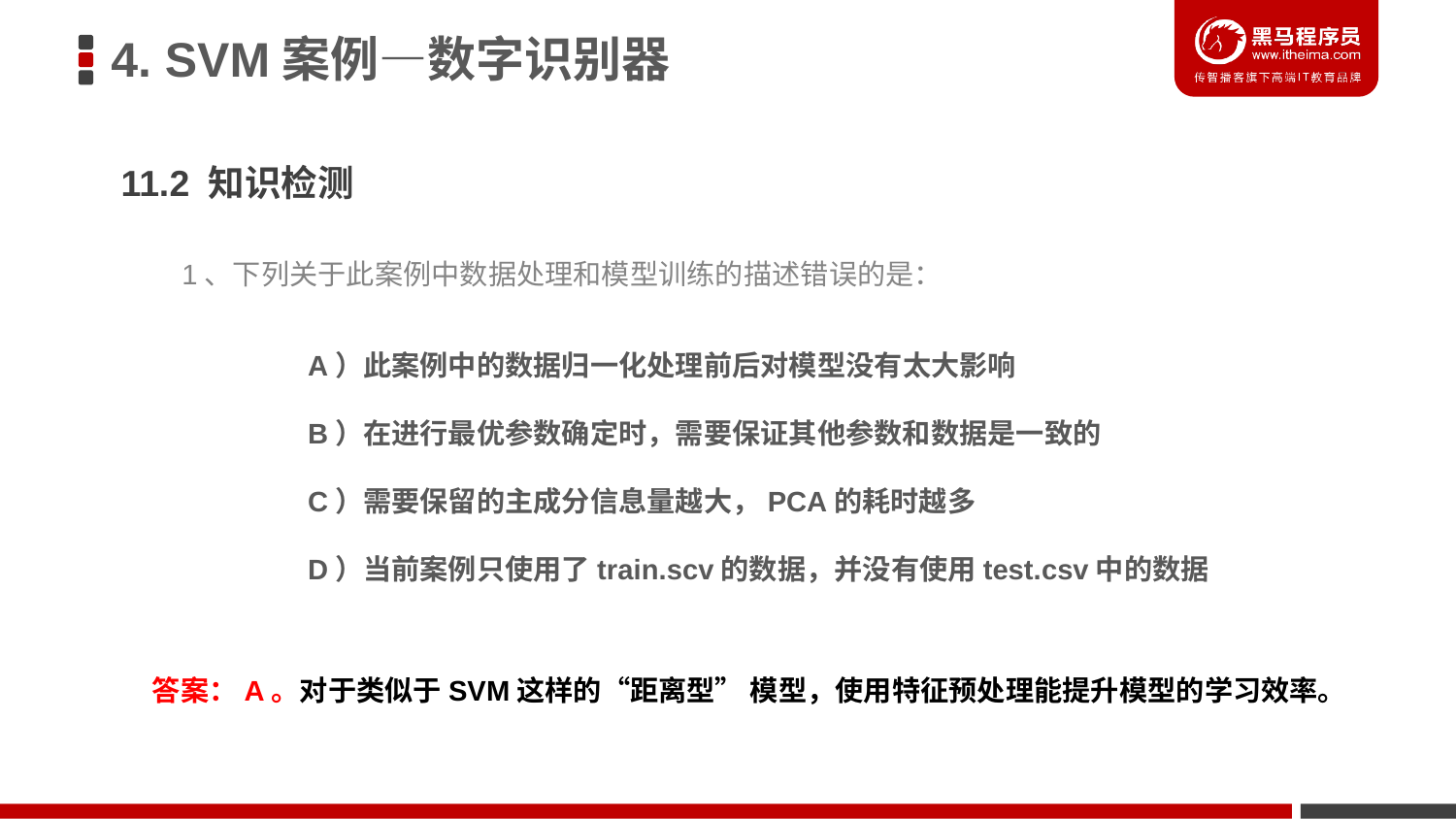

4. SVM案例—数字识别器
11.2 知识检测
1、下列关于此案例中数据处理和模型训练的描述错误的是：
A）此案例中的数据归一化处理前后对模型没有太大影响

B）在进行最优参数确定时，需要保证其他参数和数据是一致的

C）需要保留的主成分信息量越大，PCA的耗时越多

D）当前案例只使用了train.scv的数据，并没有使用test.csv中的数据
答案：A。对于类似于SVM这样的“距离型” 模型，使用特征预处理能提升模型的学习效率。